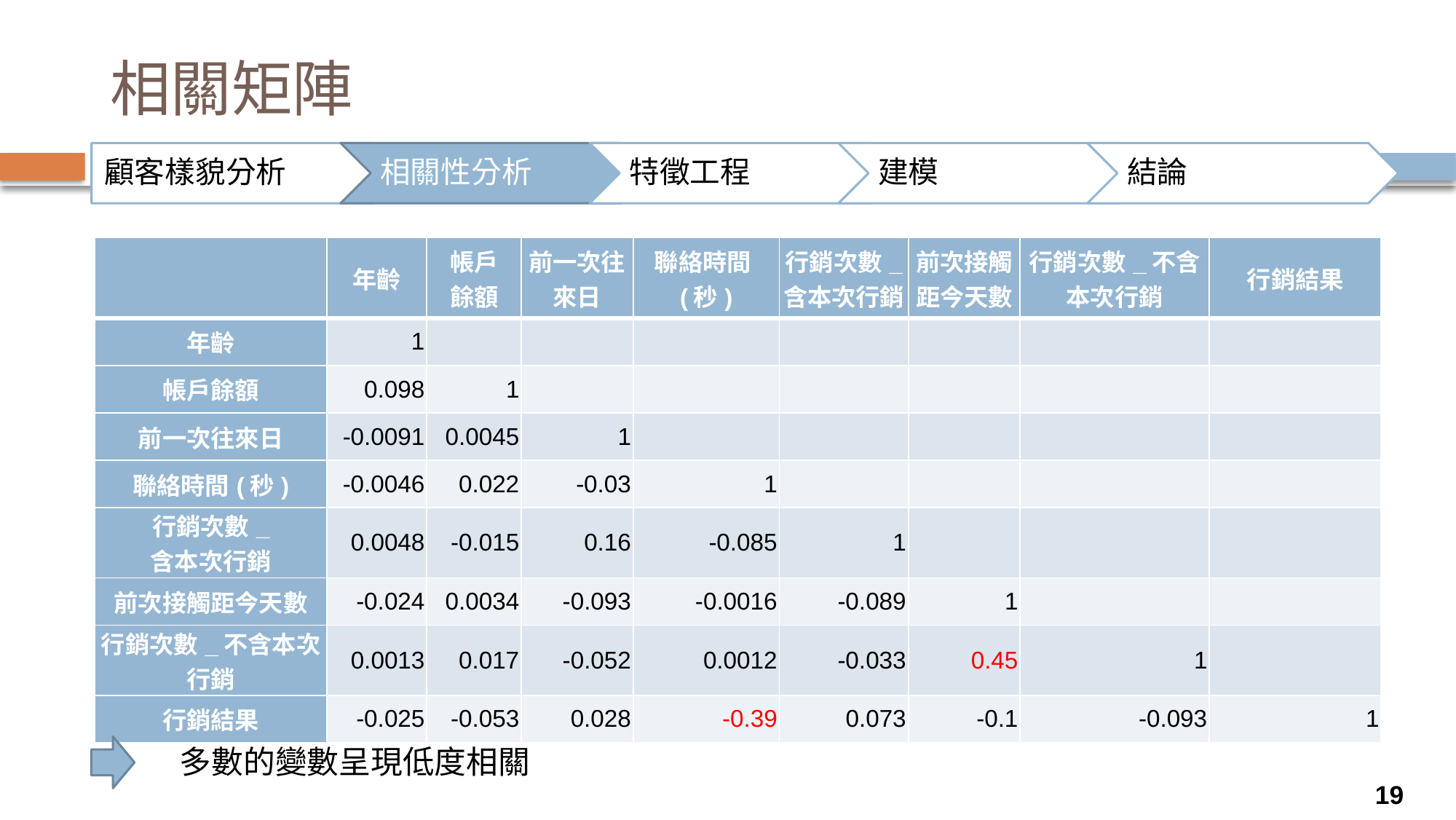

# 相關矩陣
顧客樣貌分析
相關性分析
特徵工程
建模
結論
|  | 年齡 | 帳戶 餘額 | 前一次往來日 | 聯絡時間(秒) | 行銷次數\_ 含本次行銷 | 前次接觸距今天數 | 行銷次數\_不含本次行銷 | 行銷結果 |
| --- | --- | --- | --- | --- | --- | --- | --- | --- |
| 年齡 | 1 |  |  |  |  |  |  |  |
| 帳戶餘額 | 0.098 | 1 |  |  |  |  |  |  |
| 前一次往來日 | -0.0091 | 0.0045 | 1 |  |  |  |  |  |
| 聯絡時間(秒) | -0.0046 | 0.022 | -0.03 | 1 |  |  |  |  |
| 行銷次數\_ 含本次行銷 | 0.0048 | -0.015 | 0.16 | -0.085 | 1 |  |  |  |
| 前次接觸距今天數 | -0.024 | 0.0034 | -0.093 | -0.0016 | -0.089 | 1 |  |  |
| 行銷次數\_不含本次行銷 | 0.0013 | 0.017 | -0.052 | 0.0012 | -0.033 | 0.45 | 1 |  |
| 行銷結果 | -0.025 | -0.053 | 0.028 | -0.39 | 0.073 | -0.1 | -0.093 | 1 |

多數的變數呈現低度相關
19